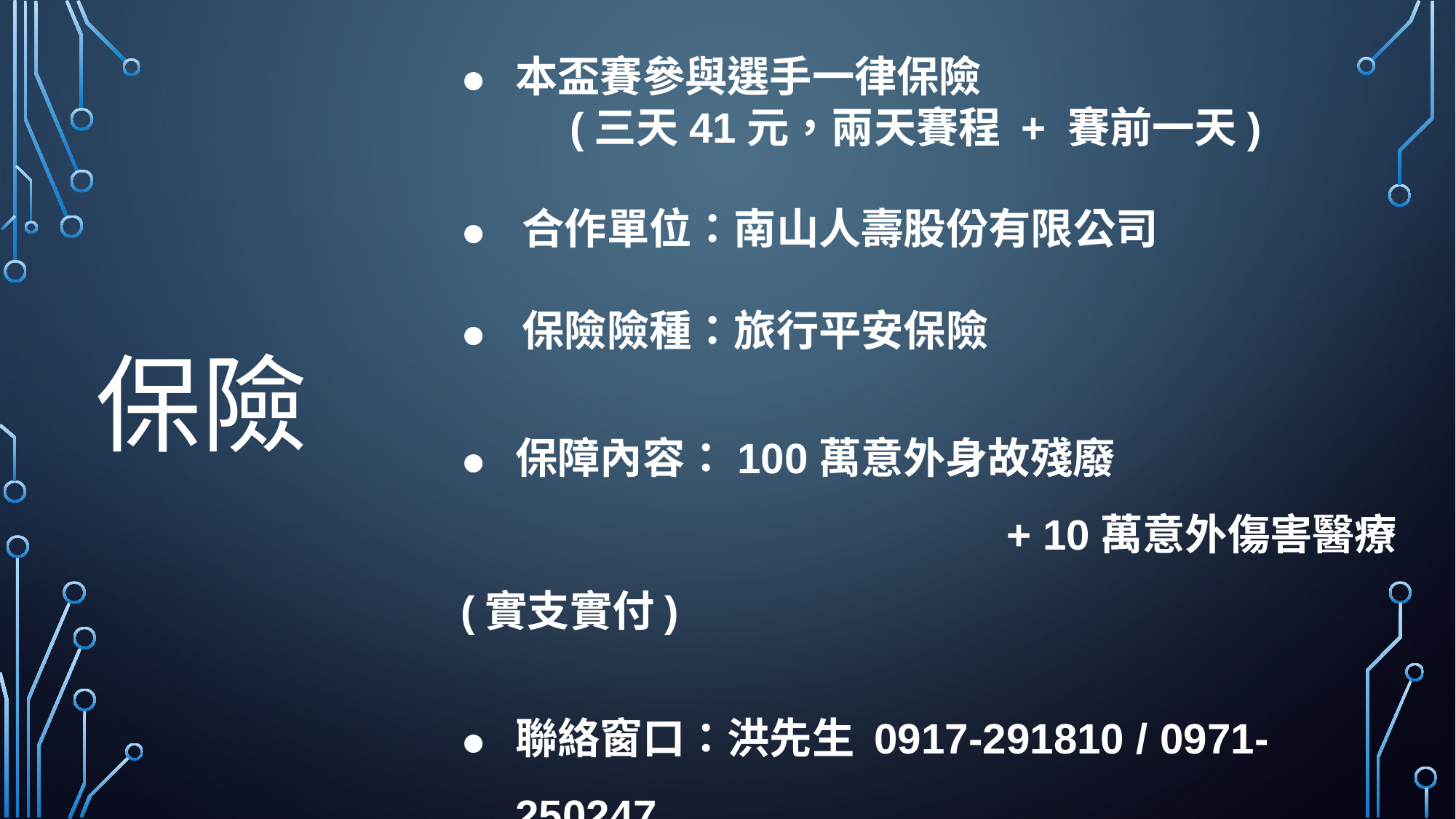

本盃賽參與選手一律保險
	(三天41元，兩天賽程 + 賽前一天)

合作單位：南山人壽股份有限公司

保險險種：旅行平安保險

保障內容：100萬意外身故殘廢
					+ 10萬意外傷害醫療(實支實付)

聯絡窗口：洪先生 0917-291810 / 0971-250247
保險